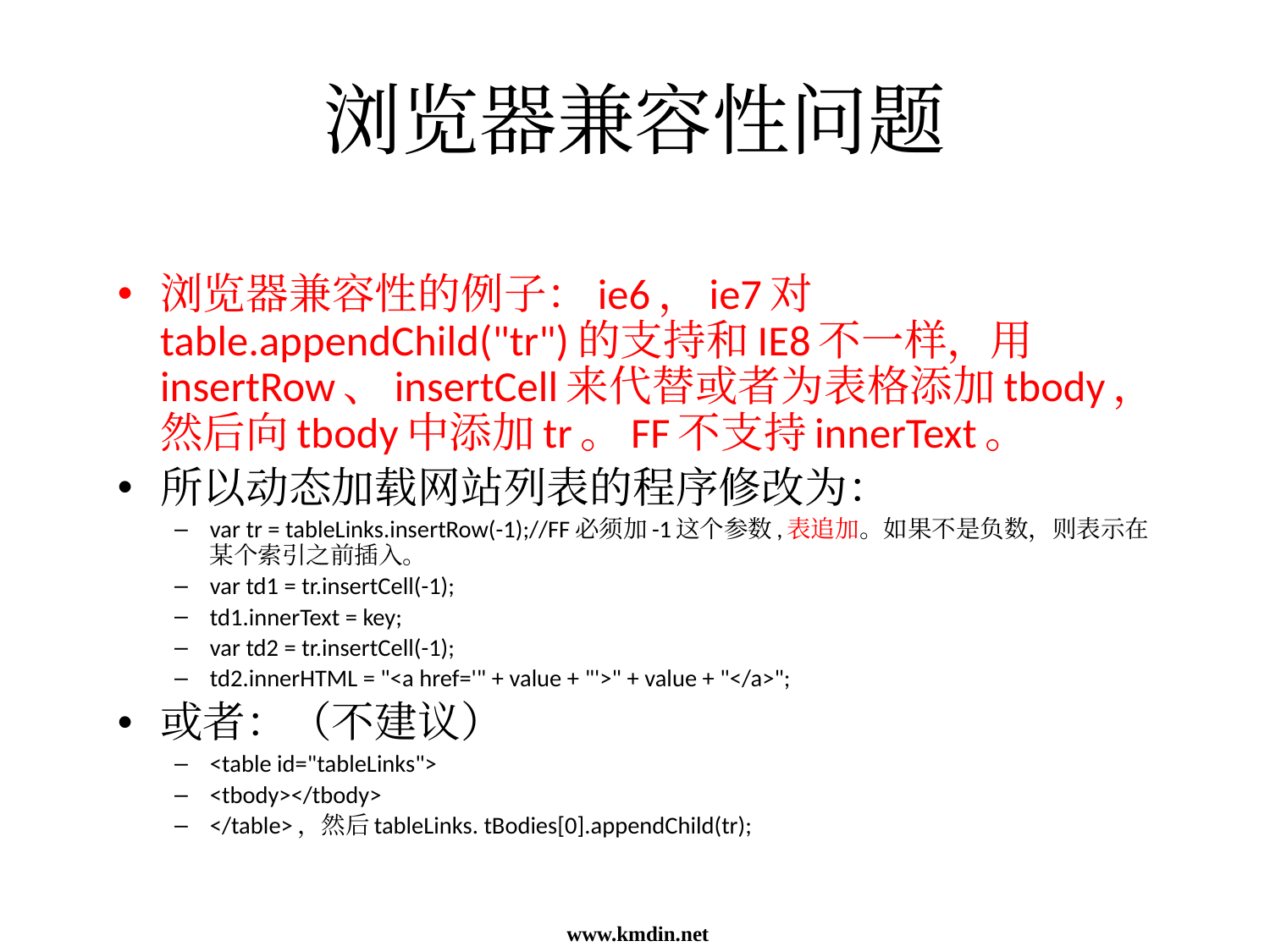

浏览器兼容性问题
浏览器兼容性的例子：ie6，ie7对table.appendChild("tr")的支持和IE8不一样，用insertRow、insertCell来代替或者为表格添加tbody，然后向tbody中添加tr。FF不支持innerText。
所以动态加载网站列表的程序修改为：
var tr = tableLinks.insertRow(-1);//FF必须加-1这个参数,表追加。如果不是负数，则表示在某个索引之前插入。
var td1 = tr.insertCell(-1);
td1.innerText = key;
var td2 = tr.insertCell(-1);
td2.innerHTML = "<a href='" + value + "'>" + value + "</a>";
或者：（不建议）
<table id="tableLinks">
<tbody></tbody>
</table>，然后tableLinks. tBodies[0].appendChild(tr);